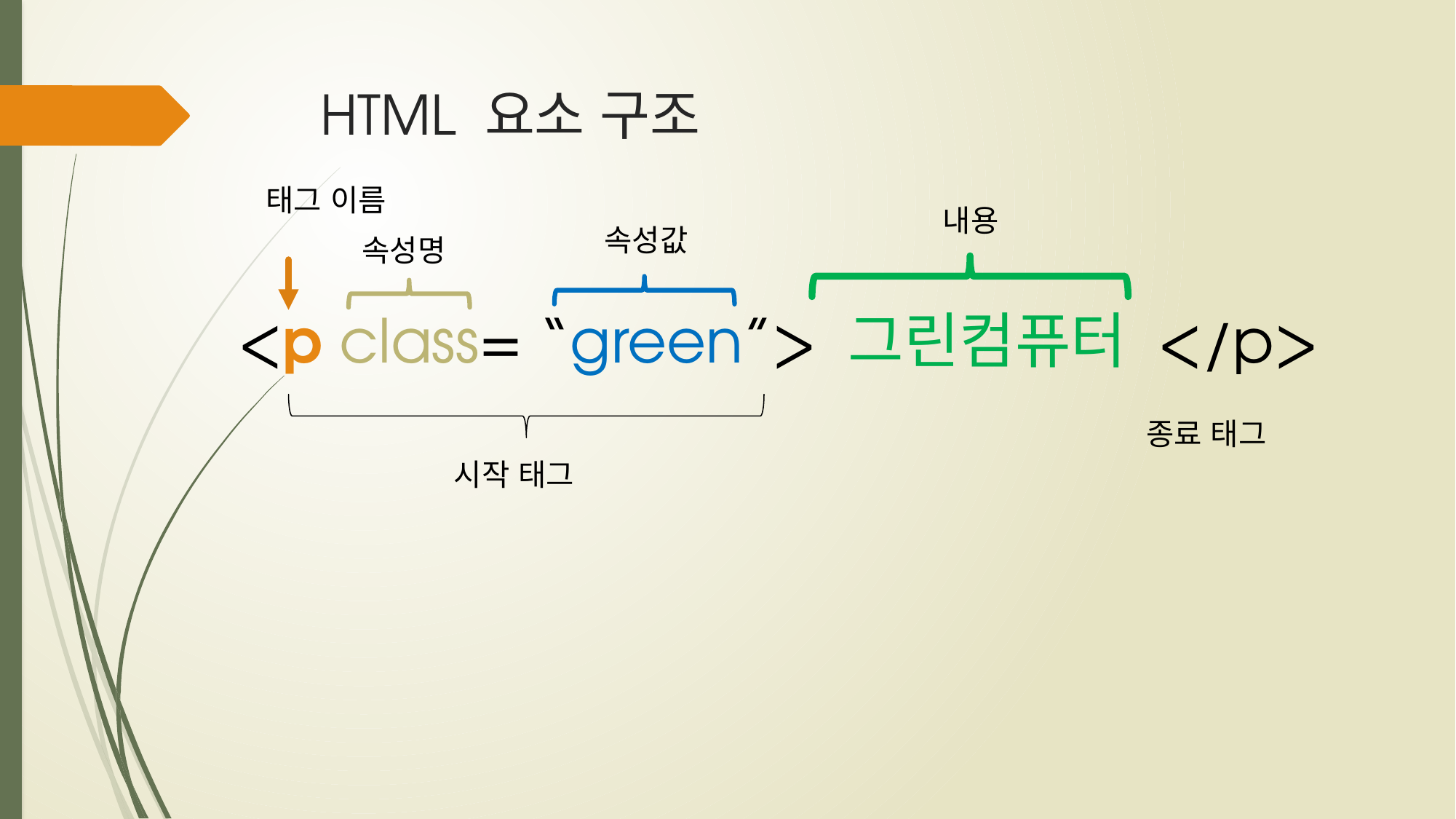

# HTML 요소 구조

태그 이름

내용

속성값
속성명

<p class= “green”> 그린컴퓨터 </p>
종료 태그
시작 태그